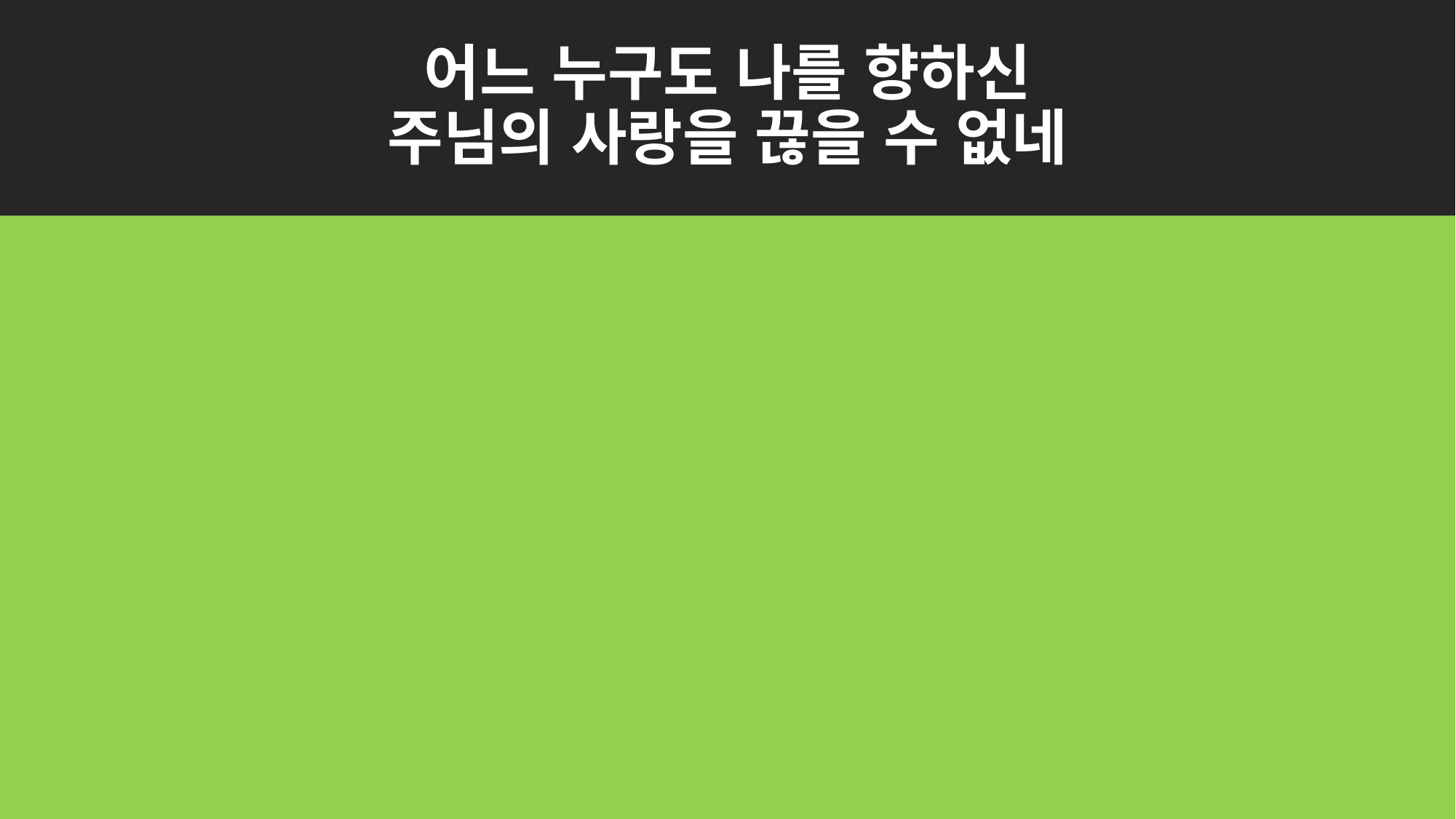

# 어느 누구도 나를 향하신 주님의 사랑을 끊을 수 없네